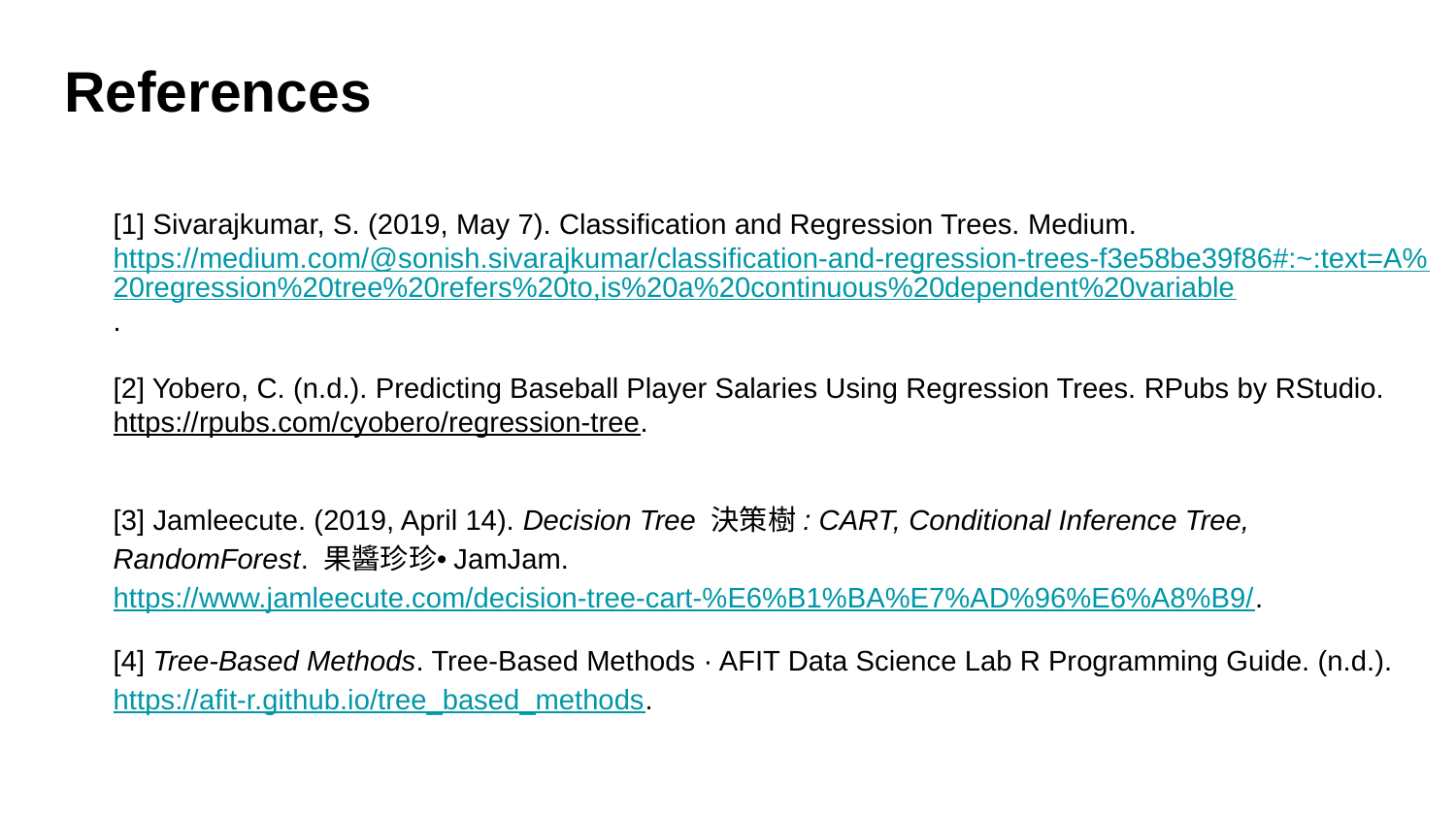

# References
[1] Sivarajkumar, S. (2019, May 7). Classification and Regression Trees. Medium. https://medium.com/@sonish.sivarajkumar/classification-and-regression-trees-f3e58be39f86#:~:text=A%20regression%20tree%20refers%20to,is%20a%20continuous%20dependent%20variable.

[2] Yobero, C. (n.d.). Predicting Baseball Player Salaries Using Regression Trees. RPubs by RStudio.
https://rpubs.com/cyobero/regression-tree.

[3] Jamleecute. (2019, April 14). Decision Tree 決策樹: CART, Conditional Inference Tree, RandomForest. 果醬珍珍•JamJam. https://www.jamleecute.com/decision-tree-cart-%E6%B1%BA%E7%AD%96%E6%A8%B9/.
[4] Tree-Based Methods. Tree-Based Methods · AFIT Data Science Lab R Programming Guide. (n.d.). https://afit-r.github.io/tree_based_methods.